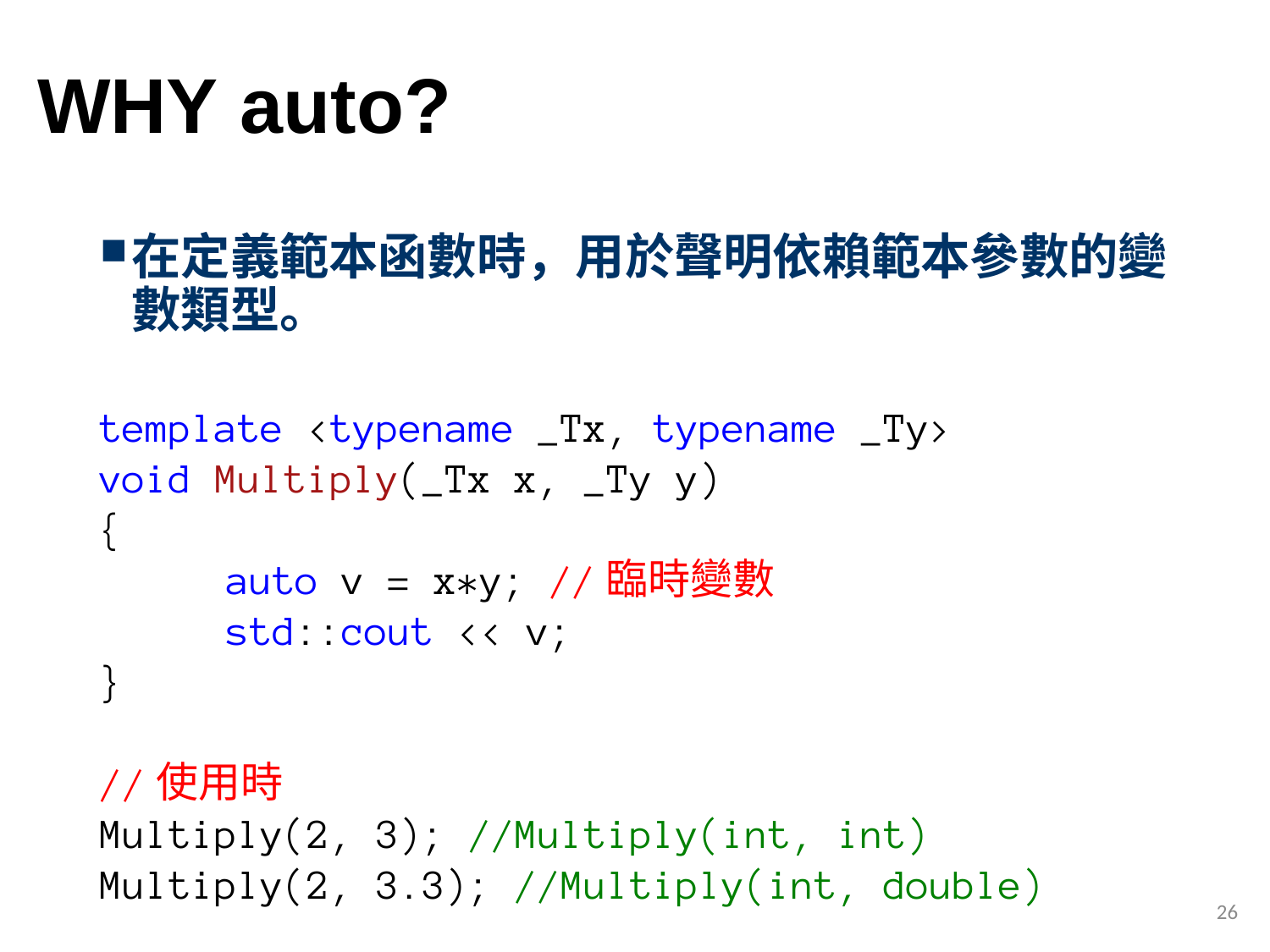

# WHY auto?
在定義範本函數時，用於聲明依賴範本參數的變數類型。

template <typename _Tx, typename _Ty>
void Multiply(_Tx x, _Ty y)
{
	auto v = x*y; //臨時變數
	std::cout << v;
}

//使用時
Multiply(2, 3); //Multiply(int, int)
Multiply(2, 3.3); //Multiply(int, double)
26